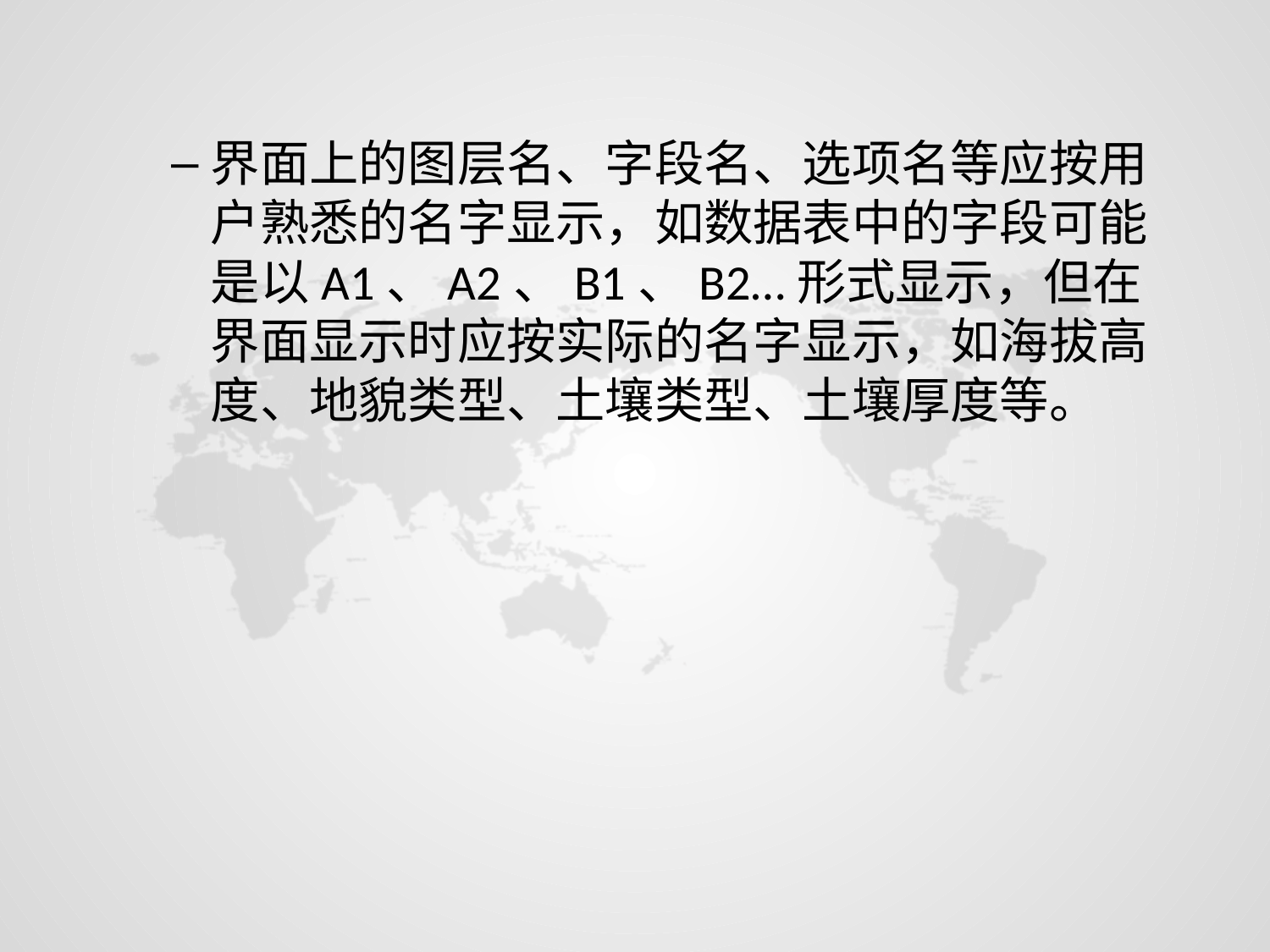

界面上的图层名、字段名、选项名等应按用户熟悉的名字显示，如数据表中的字段可能是以A1、A2、B1、B2…形式显示，但在界面显示时应按实际的名字显示，如海拔高度、地貌类型、土壤类型、土壤厚度等。